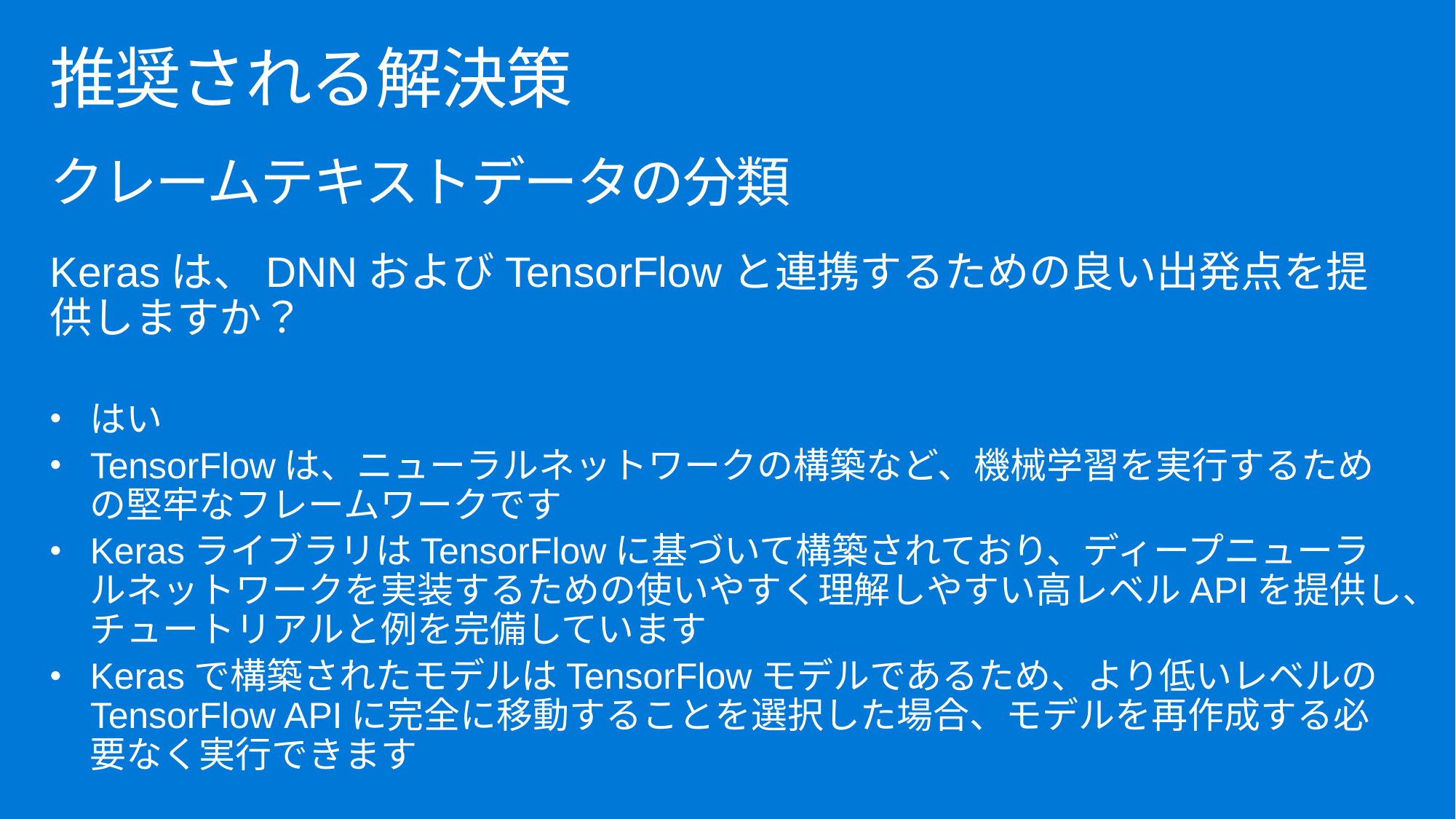

# 推奨される解決策
クレームテキストデータの分類
Kerasは、DNNおよびTensorFlowと連携するための良い出発点を提供しますか？
はい
TensorFlowは、ニューラルネットワークの構築など、機械学習を実行するための堅牢なフレームワークです
KerasライブラリはTensorFlowに基づいて構築されており、ディープニューラルネットワークを実装するための使いやすく理解しやすい高レベルAPIを提供し、チュートリアルと例を完備しています
Kerasで構築されたモデルはTensorFlowモデルであるため、より低いレベルのTensorFlow APIに完全に移動することを選択した場合、モデルを再作成する必要なく実行できます